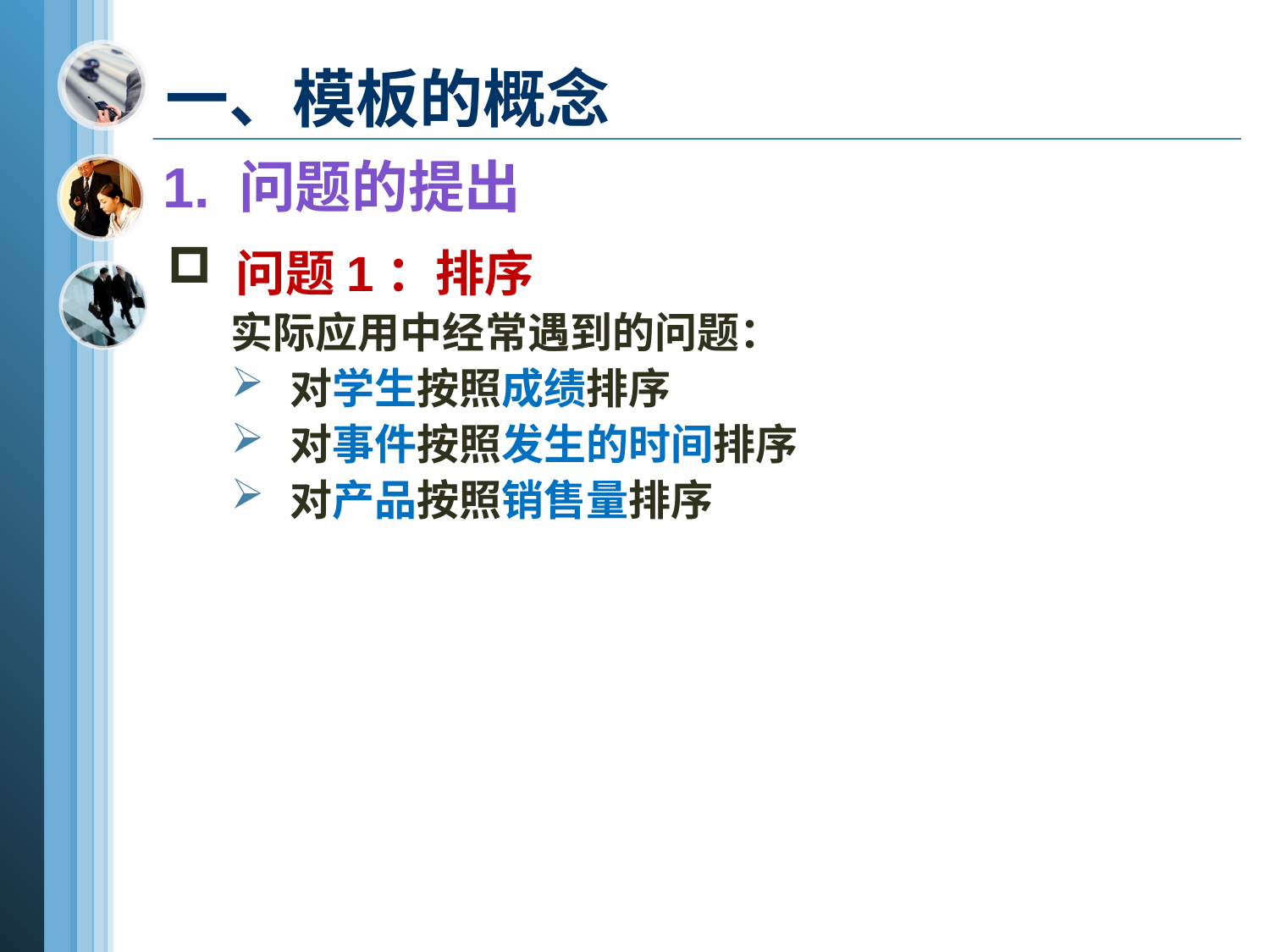

一、模板的概念
1. 问题的提出

 问题1：排序
实际应用中经常遇到的问题：
 对学生按照成绩排序
 对事件按照发生的时间排序
 对产品按照销售量排序